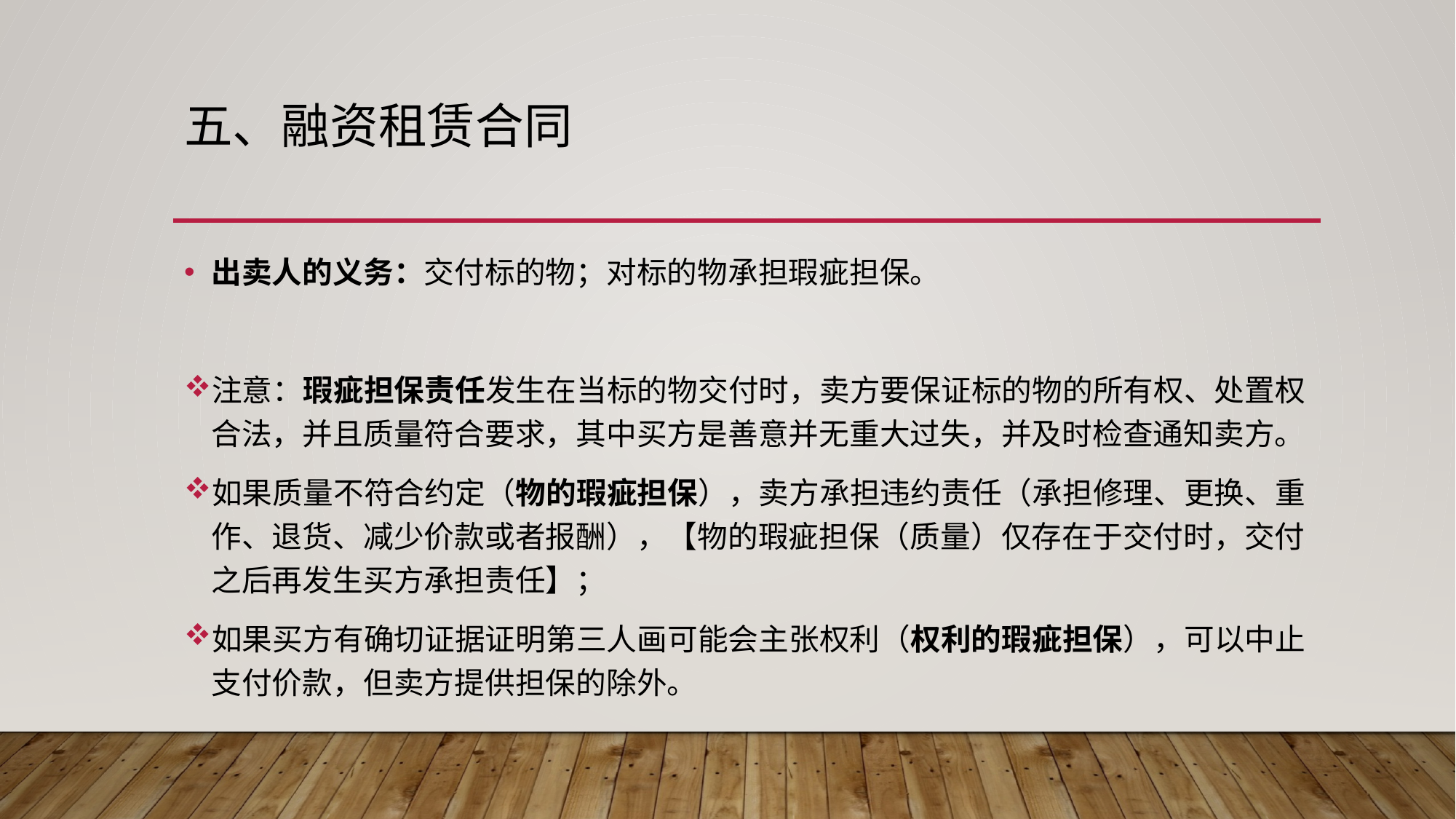

# 五、融资租赁合同
出卖人的义务：交付标的物；对标的物承担瑕疵担保。

注意：瑕疵担保责任发生在当标的物交付时，卖方要保证标的物的所有权、处置权合法，并且质量符合要求，其中买方是善意并无重大过失，并及时检查通知卖方。
如果质量不符合约定（物的瑕疵担保），卖方承担违约责任（承担修理、更换、重作、退货、减少价款或者报酬），【物的瑕疵担保（质量）仅存在于交付时，交付之后再发生买方承担责任】；
如果买方有确切证据证明第三人画可能会主张权利（权利的瑕疵担保），可以中止支付价款，但卖方提供担保的除外。